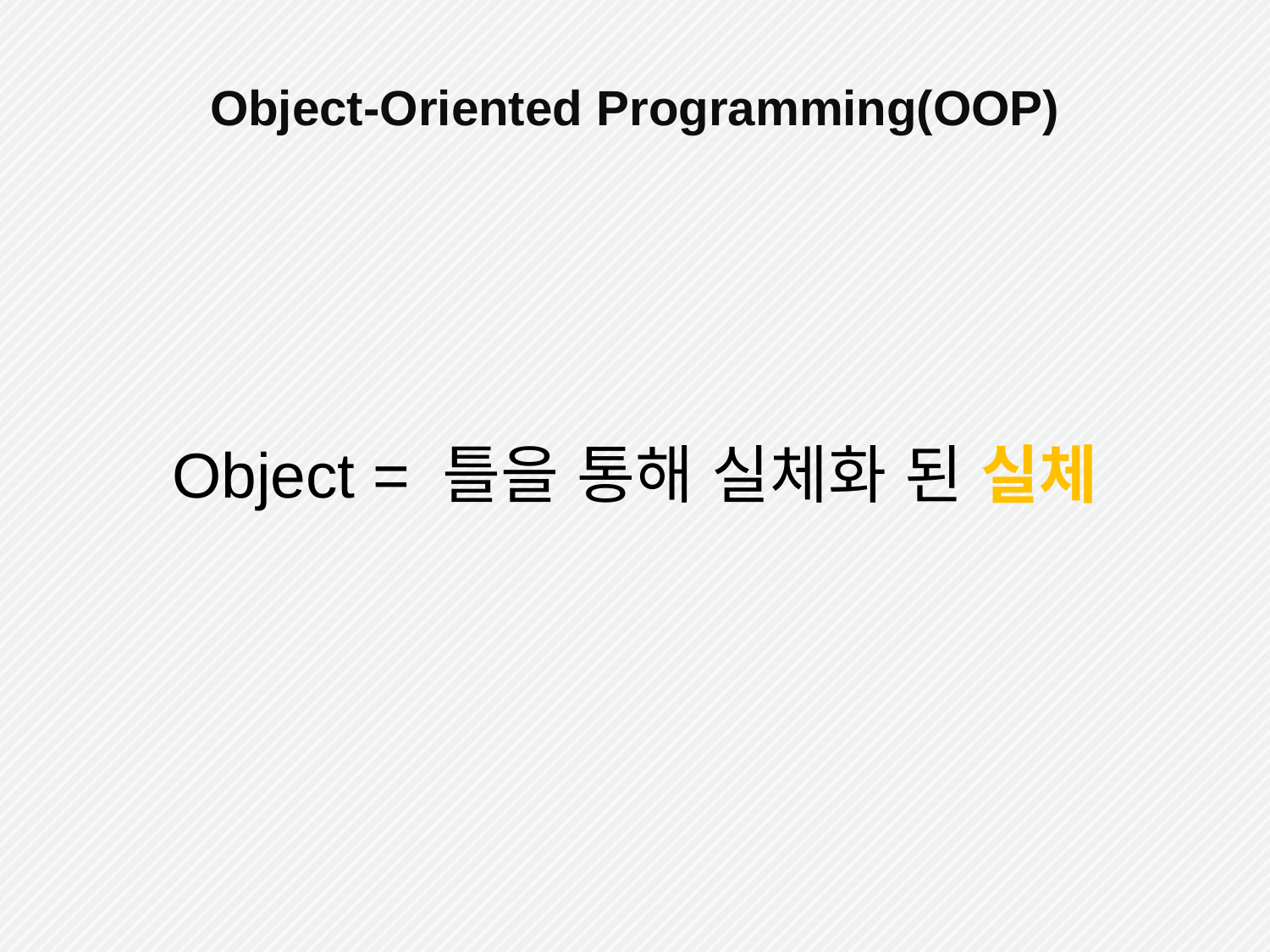

Object-Oriented Programming(OOP)
Object = 틀을 통해 실체화 된 실체